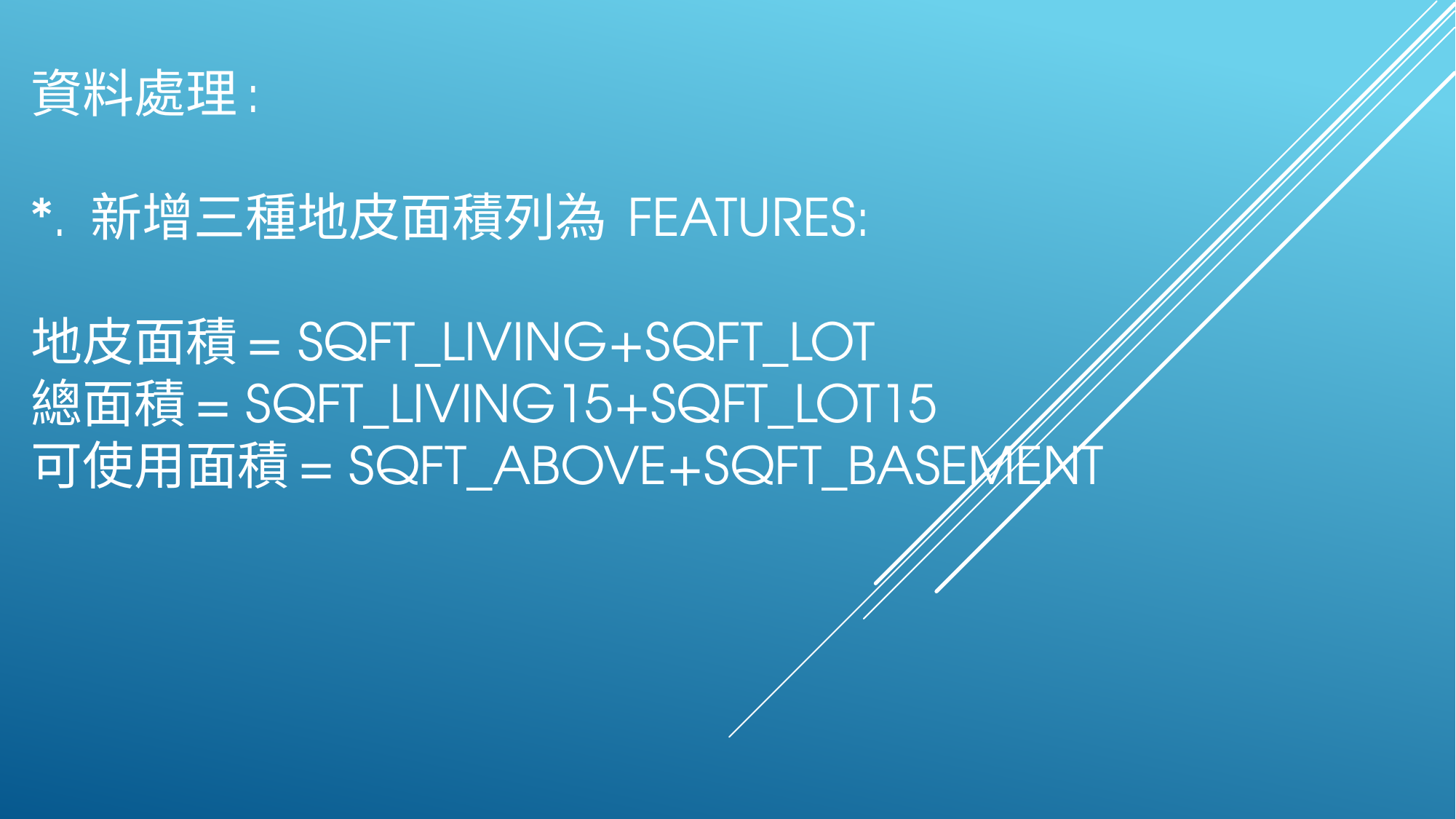

# 資料處理: *. 新增三種地皮面積列為 featureS: 地皮面積= sqft_living+sqft_lot 總面積= sqft_living15+sqft_lot15 可使用面積= sqft_above+sqft_basement